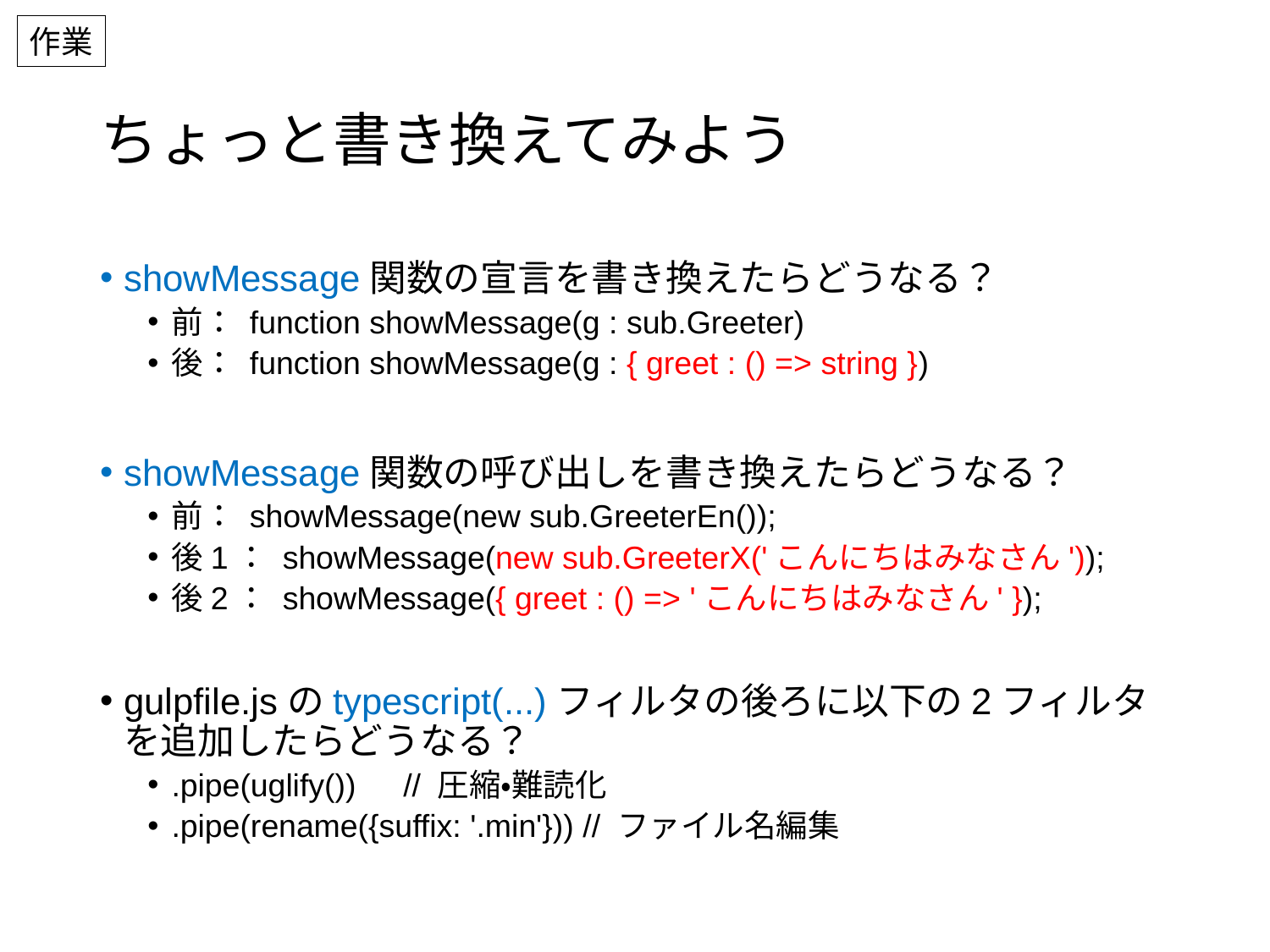

作業
# ちょっと書き換えてみよう
showMessage関数の宣言を書き換えたらどうなる？
前： function showMessage(g : sub.Greeter)
後： function showMessage(g : { greet : () => string })

showMessage関数の呼び出しを書き換えたらどうなる？
前： showMessage(new sub.GreeterEn());
後1： showMessage(new sub.GreeterX('こんにちはみなさん'));
後2： showMessage({ greet : () => 'こんにちはみなさん' });

gulpfile.jsのtypescript(...)フィルタの後ろに以下の2フィルタを追加したらどうなる？
.pipe(uglify())　// 圧縮・難読化
.pipe(rename({suffix: '.min'})) // ファイル名編集